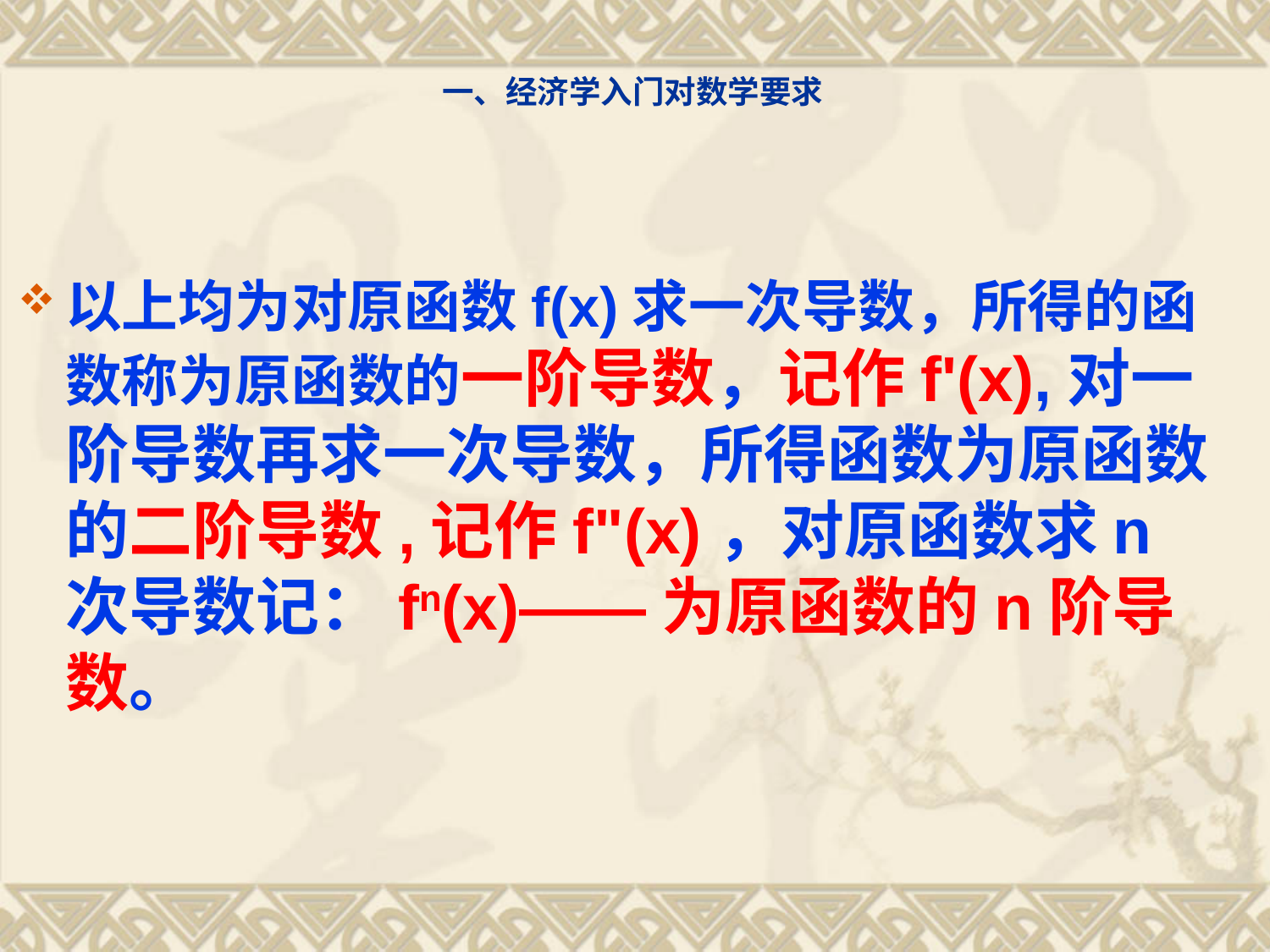

一、经济学入门对数学要求
以上均为对原函数f(x)求一次导数，所得的函数称为原函数的一阶导数，记作f'(x),对一阶导数再求一次导数，所得函数为原函数的二阶导数,记作f"(x)，对原函数求n次导数记：fn(x)——为原函数的n阶导数。